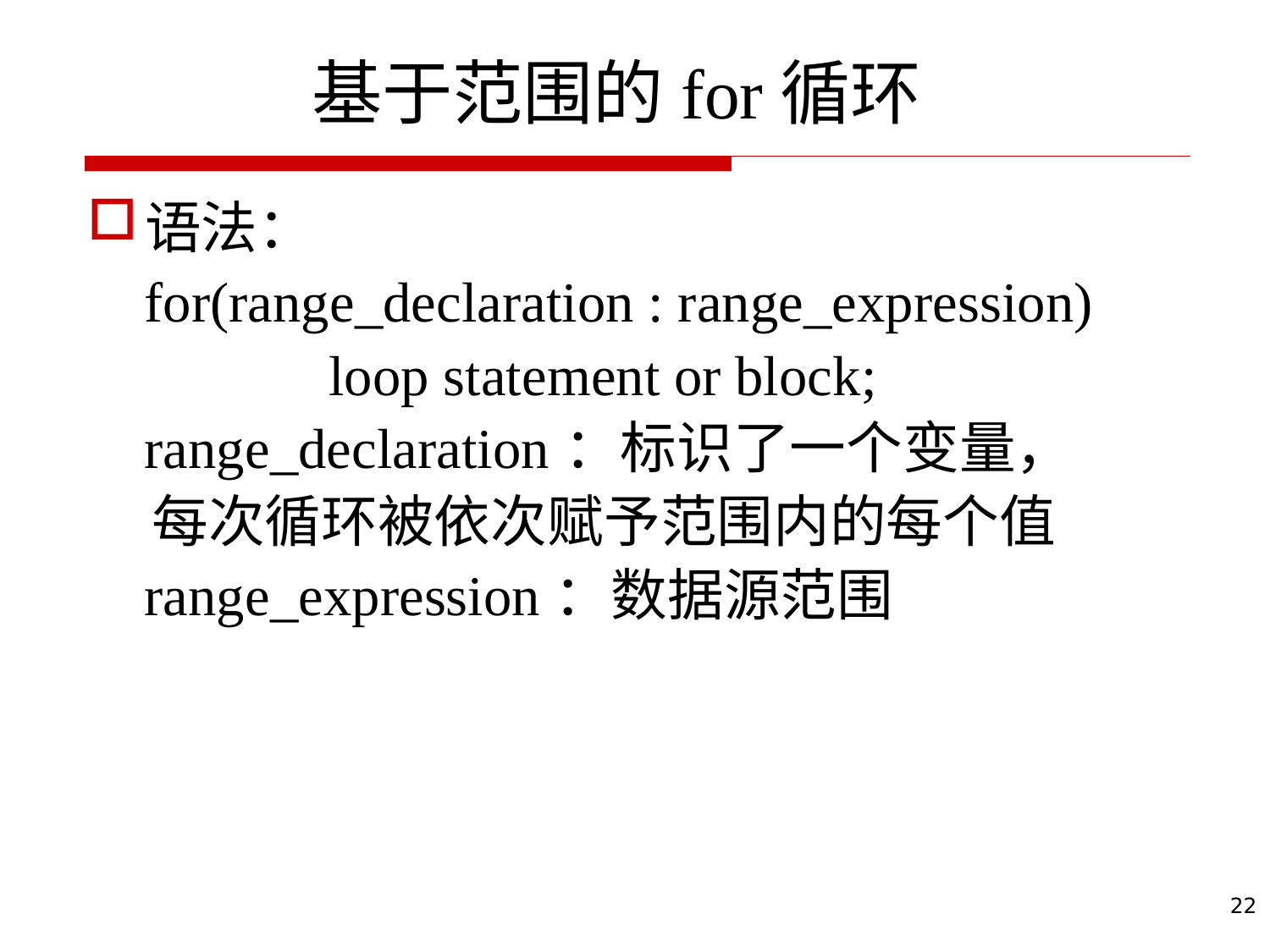

# 基于范围的for循环
语法：
    for(range_declaration : range_expression)
                 loop statement or block;
    range_declaration：标识了一个变量，
    每次循环被依次赋予范围内的每个值
    range_expression：数据源范围
22